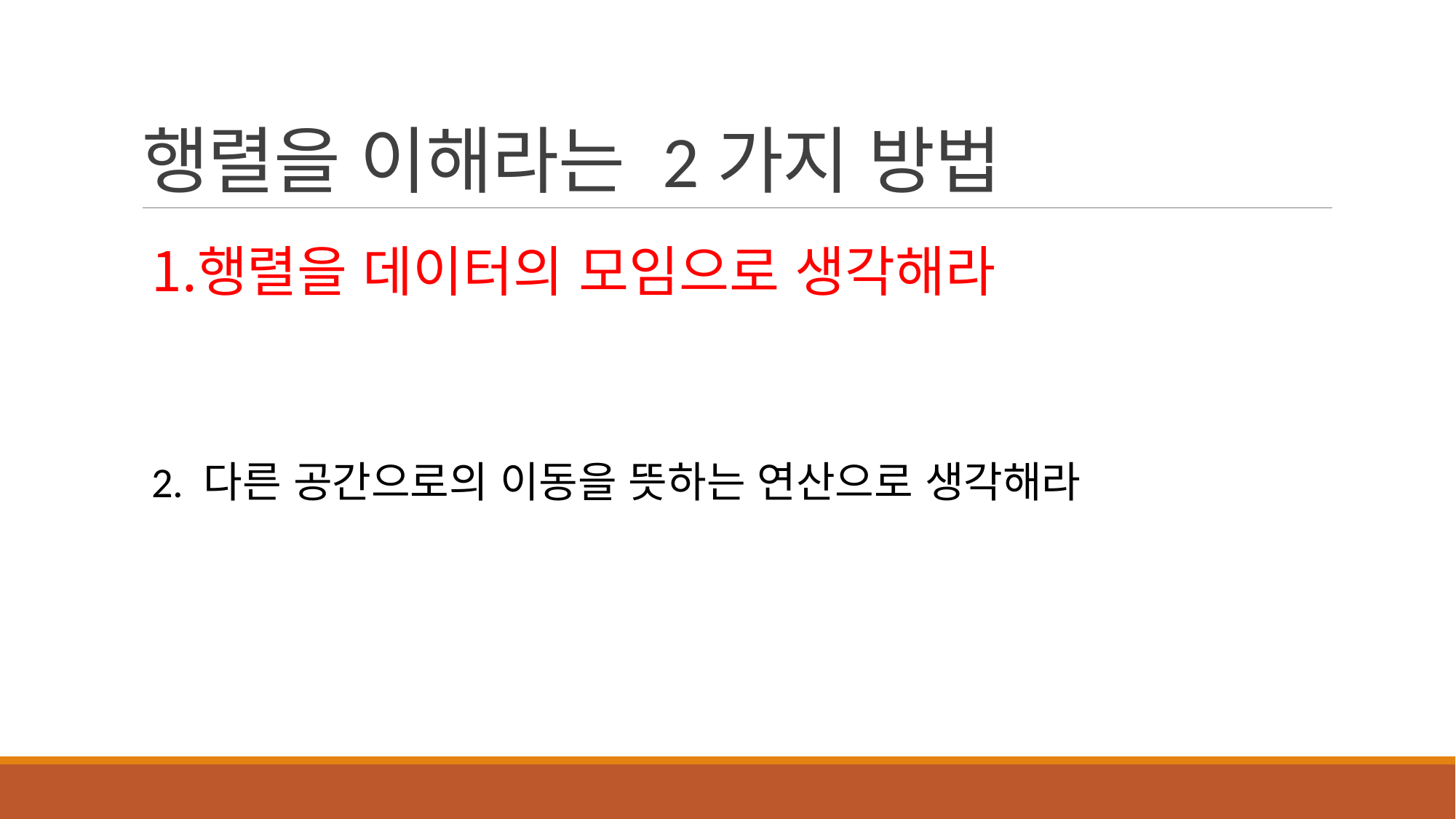

# 행렬을 이해라는 2가지 방법
행렬을 데이터의 모임으로 생각해라

2. 다른 공간으로의 이동을 뜻하는 연산으로 생각해라